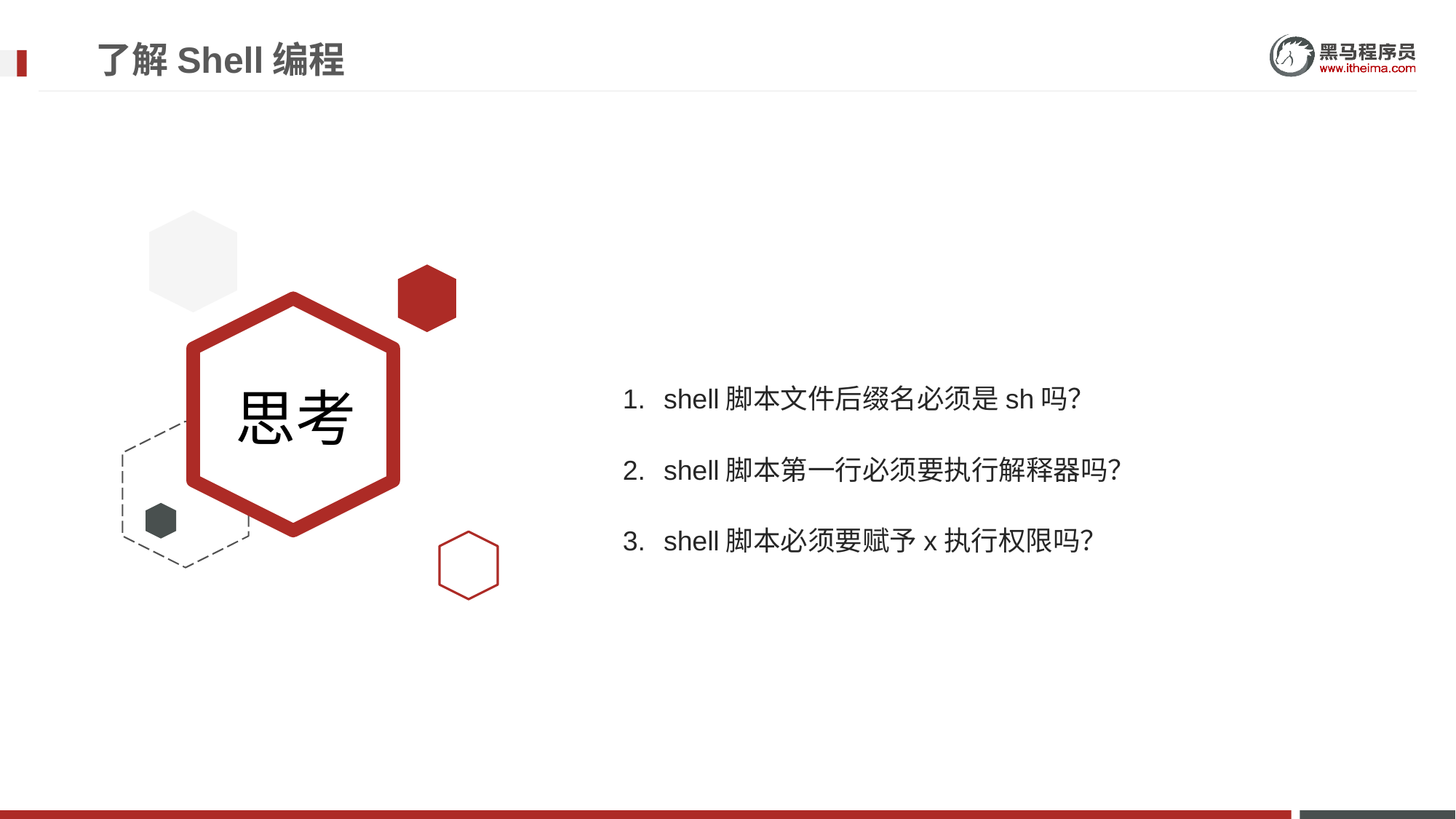

# 了解Shell编程
shell脚本文件后缀名必须是sh吗？
shell脚本第一行必须要执行解释器吗？
shell脚本必须要赋予x执行权限吗？